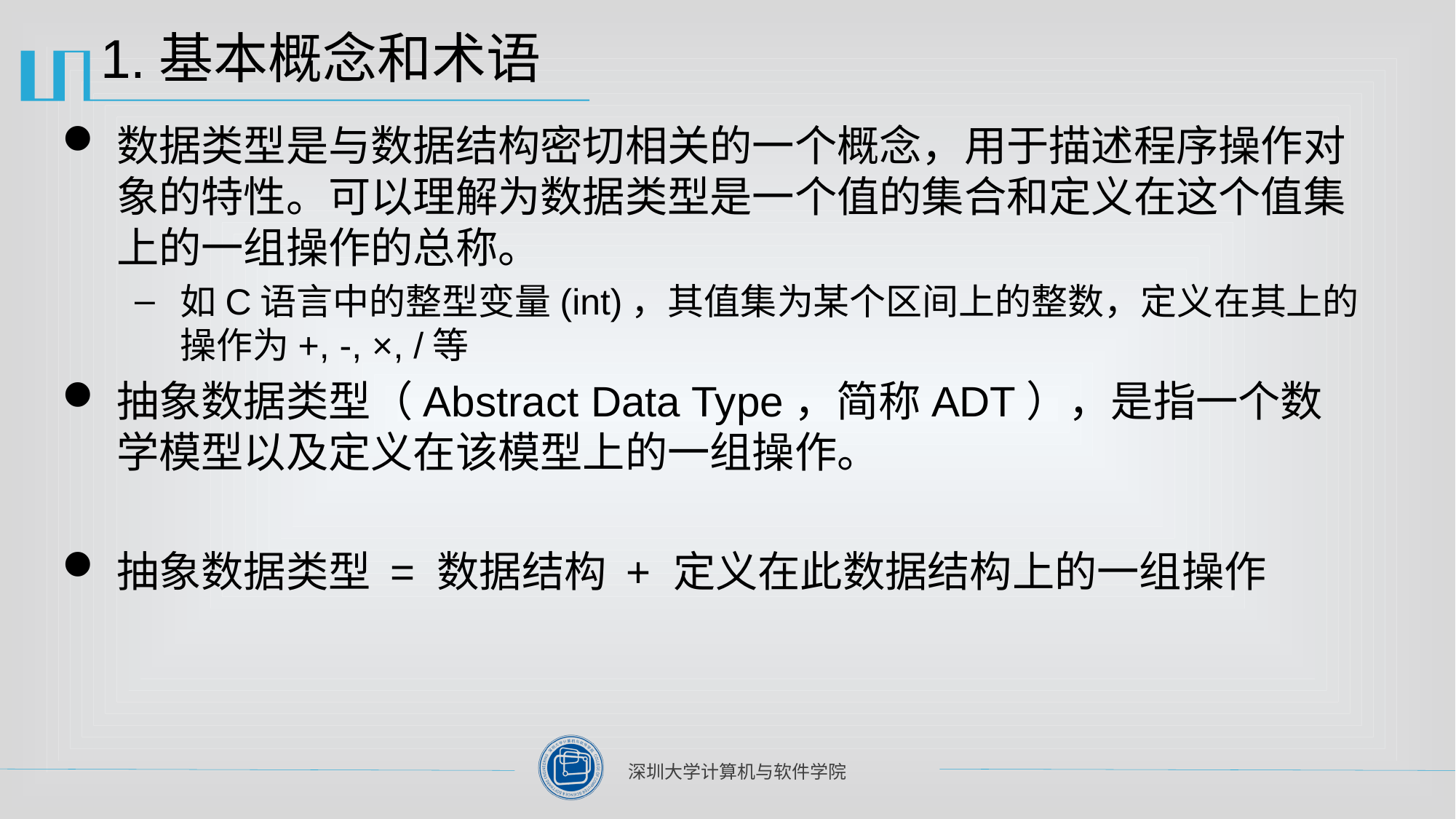

# 1.基本概念和术语
数据类型是与数据结构密切相关的一个概念，用于描述程序操作对象的特性。可以理解为数据类型是一个值的集合和定义在这个值集上的一组操作的总称。
如C语言中的整型变量(int)，其值集为某个区间上的整数，定义在其上的操作为+, -, ×, /等
抽象数据类型（Abstract Data Type，简称ADT），是指一个数学模型以及定义在该模型上的一组操作。

抽象数据类型 = 数据结构 + 定义在此数据结构上的一组操作

18